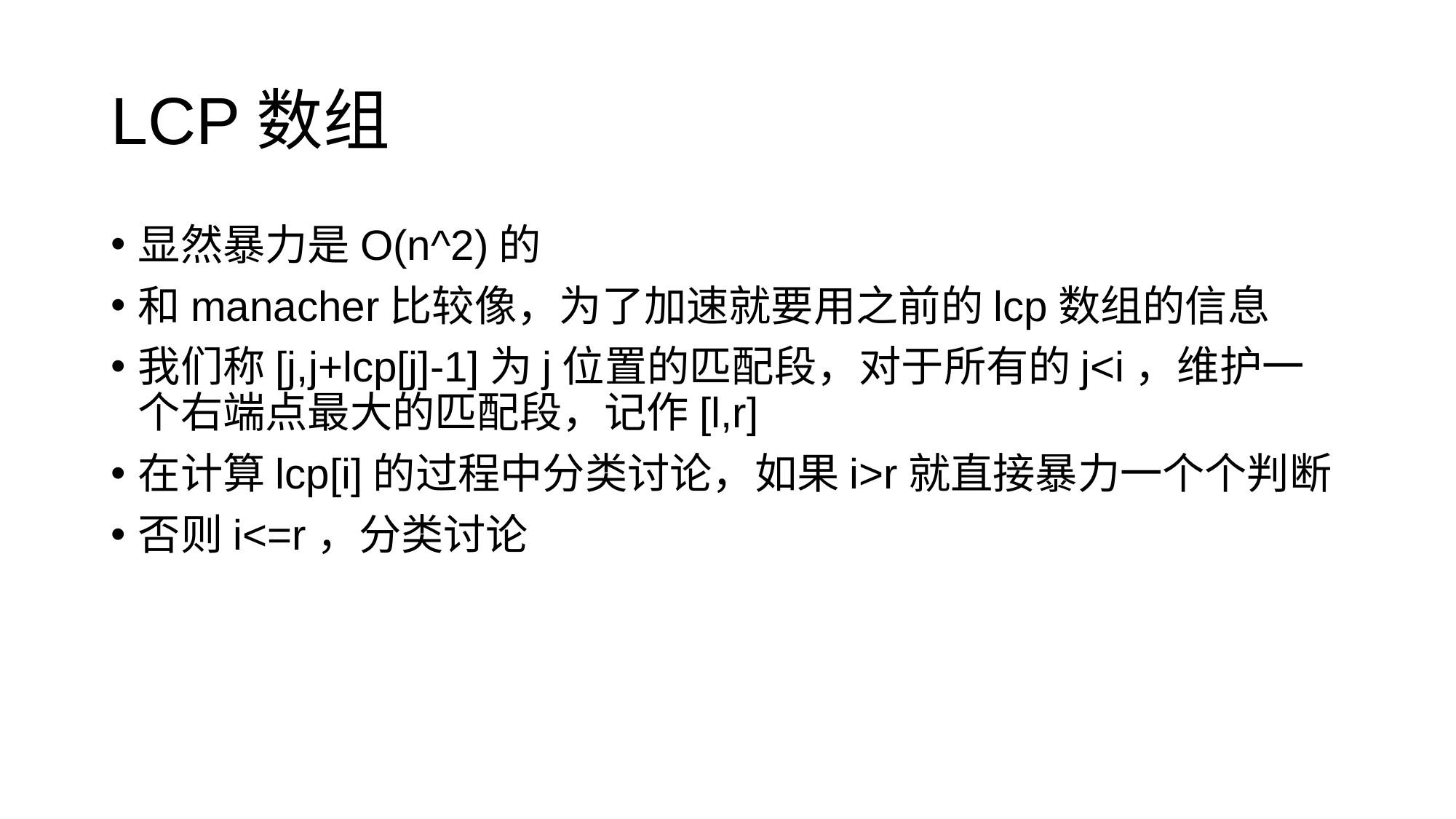

# LCP数组
显然暴力是O(n^2)的
和manacher比较像，为了加速就要用之前的lcp数组的信息
我们称[j,j+lcp[j]-1]为j位置的匹配段，对于所有的j<i，维护一个右端点最大的匹配段，记作[l,r]
在计算lcp[i]的过程中分类讨论，如果i>r就直接暴力一个个判断
否则i<=r，分类讨论